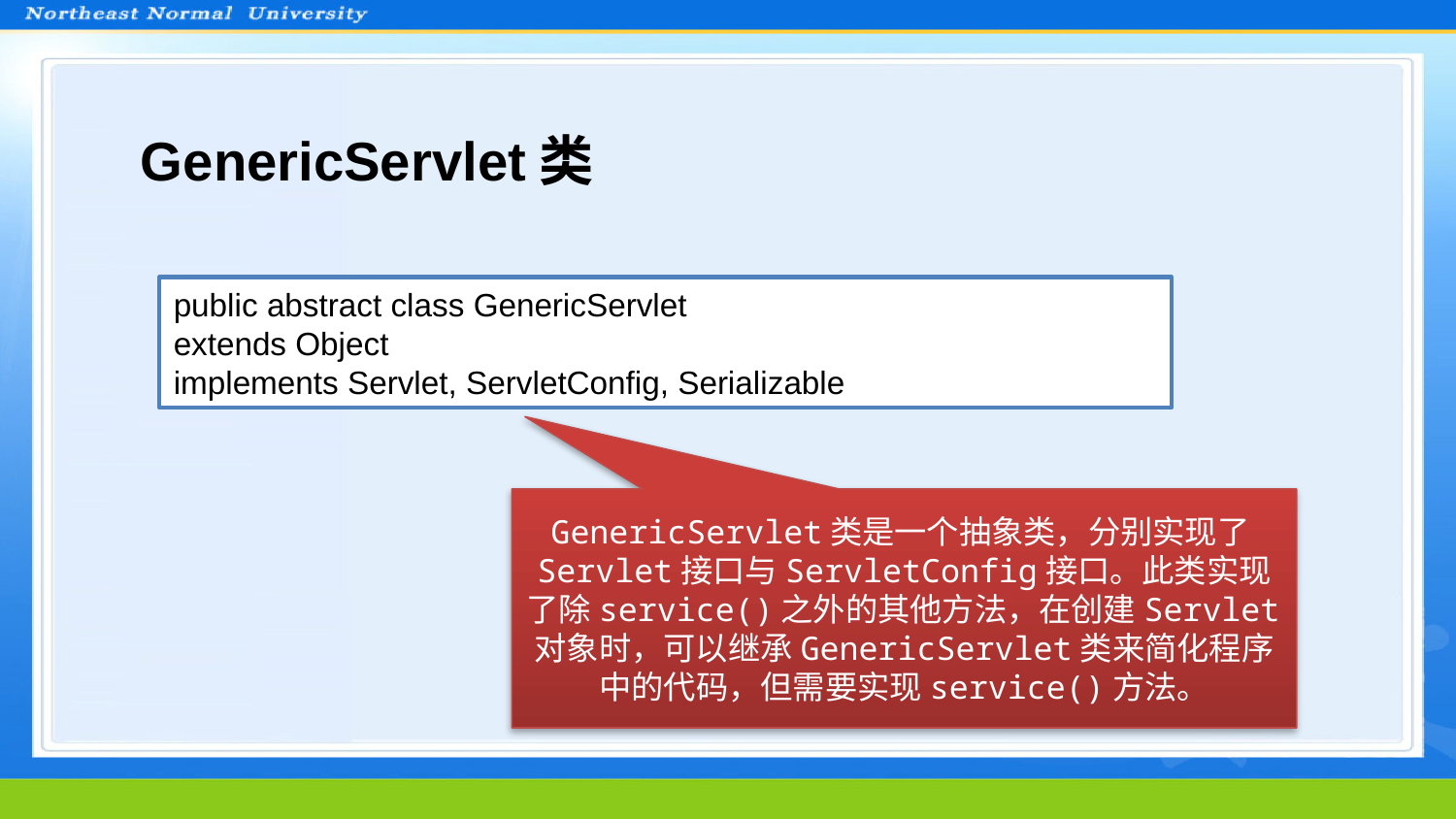

GenericServlet类
public abstract class GenericServlet
extends Object
implements Servlet, ServletConfig, Serializable
GenericServlet类是一个抽象类，分别实现了Servlet接口与ServletConfig接口。此类实现了除service()之外的其他方法，在创建Servlet对象时，可以继承GenericServlet类来简化程序中的代码，但需要实现service()方法。